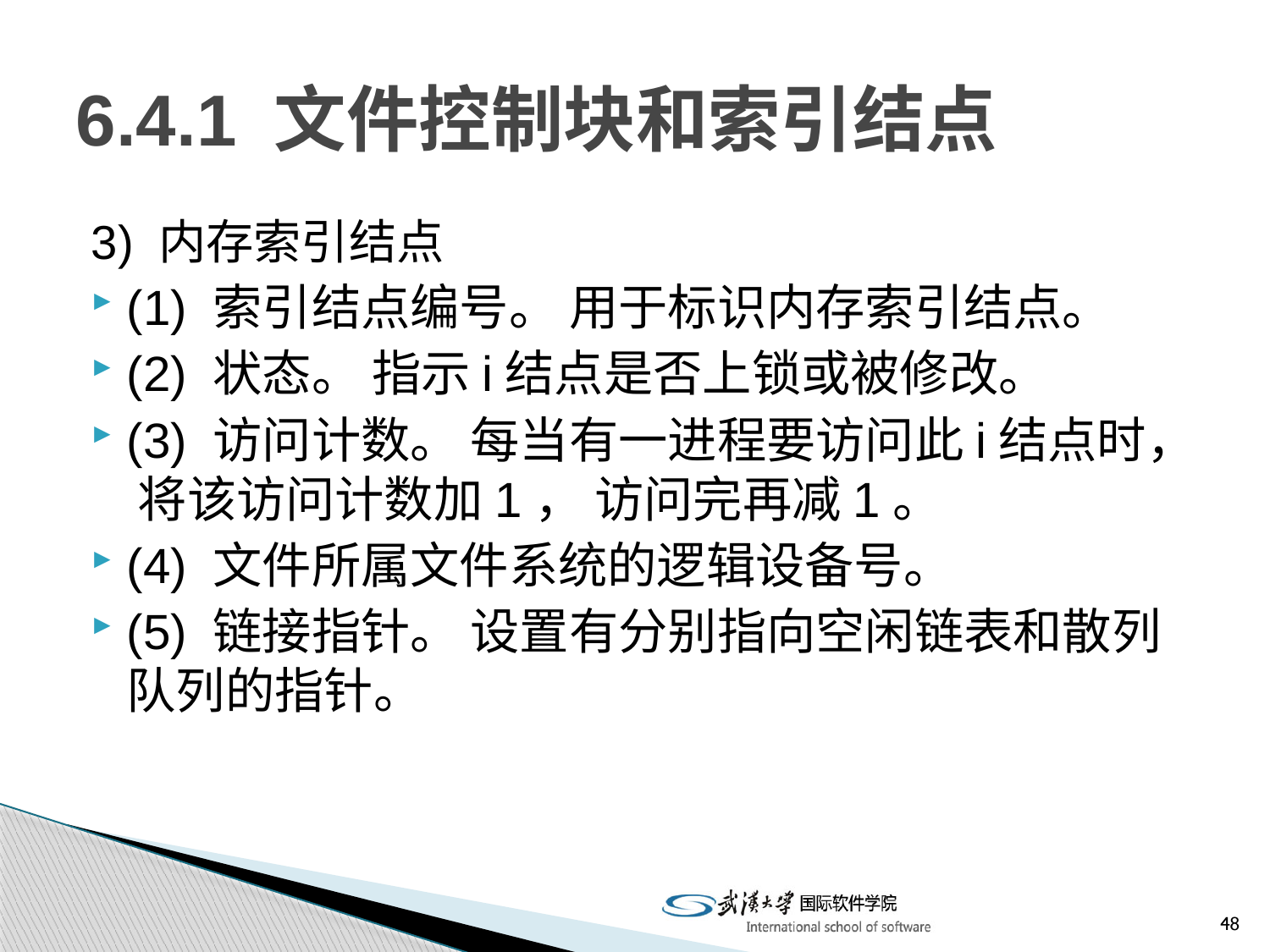

# 6.4.1 文件控制块和索引结点
3) 内存索引结点
(1) 索引结点编号。 用于标识内存索引结点。
(2) 状态。 指示i结点是否上锁或被修改。
(3) 访问计数。 每当有一进程要访问此i结点时， 将该访问计数加1， 访问完再减1。
(4) 文件所属文件系统的逻辑设备号。
(5) 链接指针。 设置有分别指向空闲链表和散列队列的指针。

48